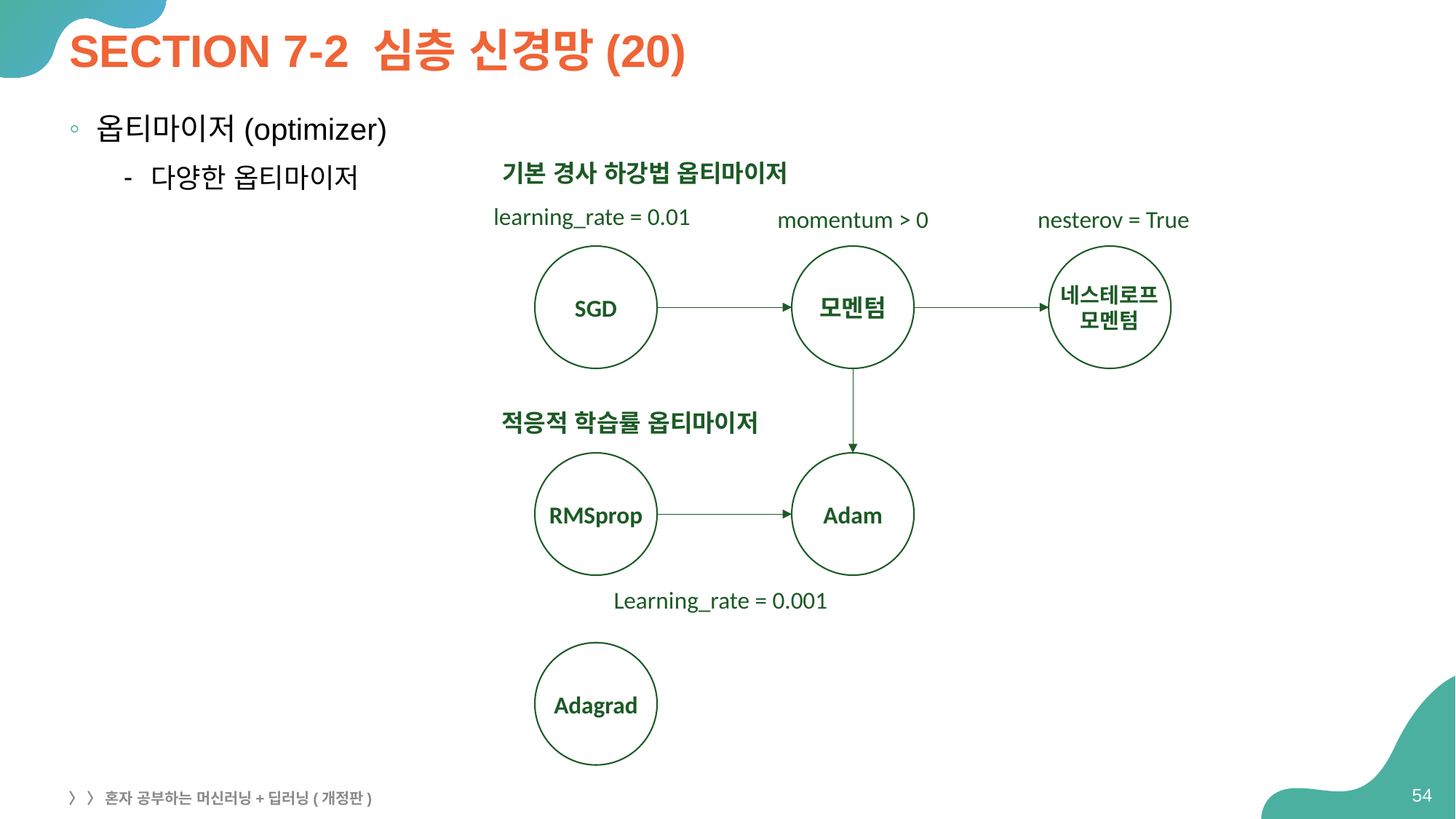

# SECTION 7-2 심층 신경망(20)
옵티마이저(optimizer)
다양한 옵티마이저
기본 경사 하강법 옵티마이저
learning_rate = 0.01
momentum > 0
nesterov = True
SGD
모멘텀
네스테로프
모멘텀
적응적 학습률 옵티마이저
RMSprop
Adam
Learning_rate = 0.001
Adagrad
54
〉 〉 혼자 공부하는 머신러닝+딥러닝(개정판)